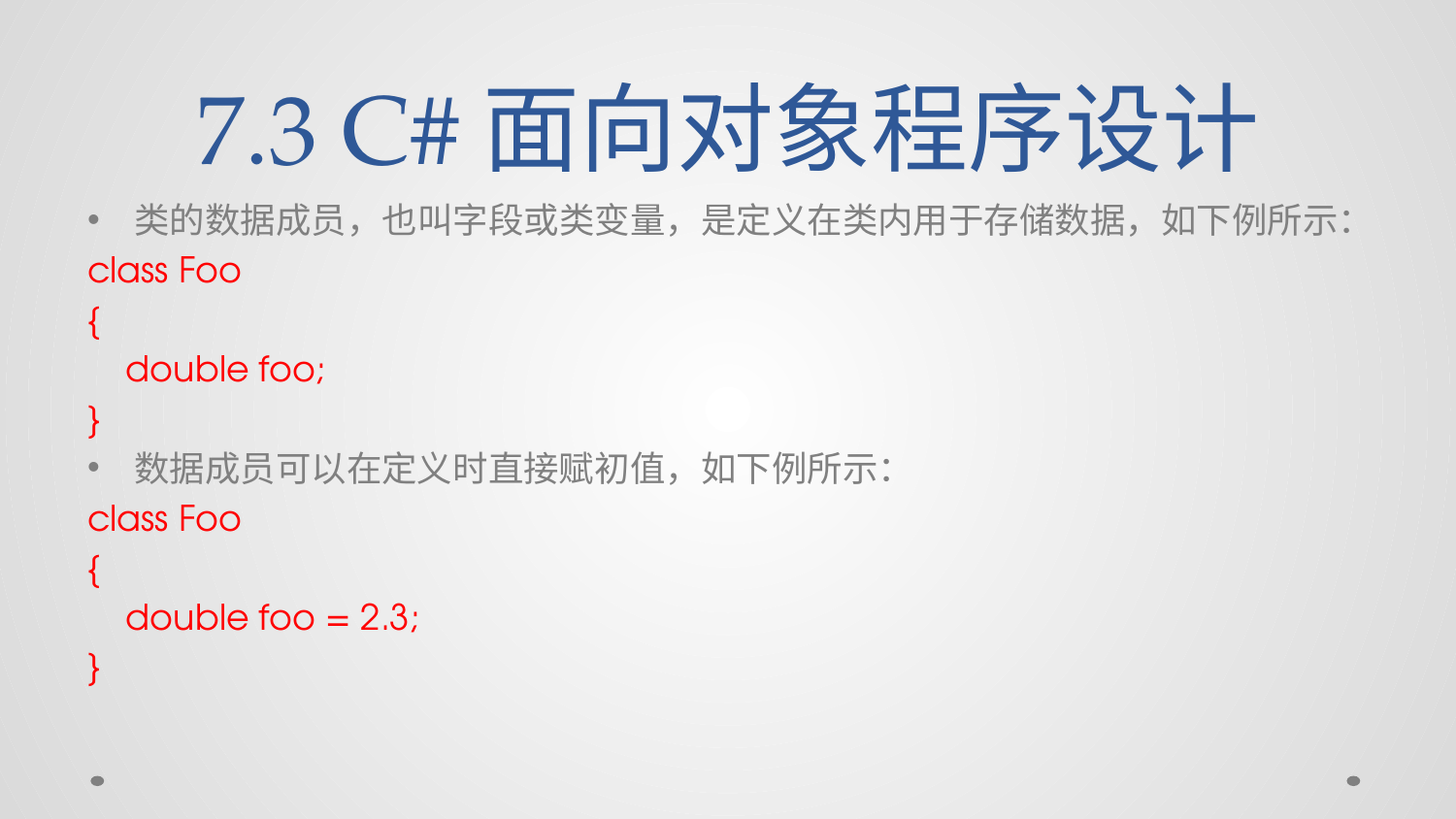

# 7.3 C#面向对象程序设计
类的数据成员，也叫字段或类变量，是定义在类内用于存储数据，如下例所示：
class Foo
{
    double foo;
}
数据成员可以在定义时直接赋初值，如下例所示：
class Foo
{
    double foo = 2.3;
}